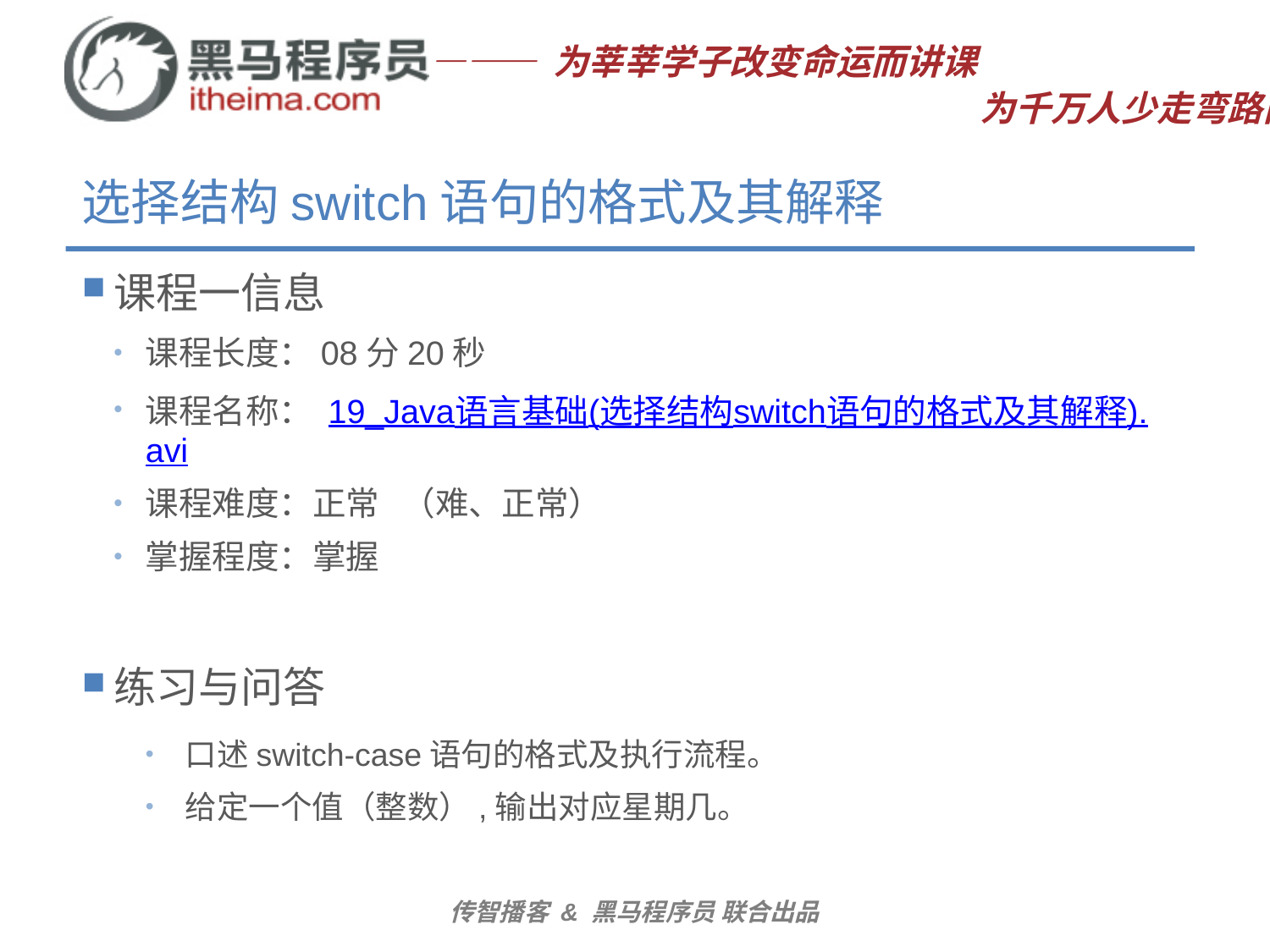

# 选择结构switch语句的格式及其解释
课程一信息
课程长度：08分20秒
课程名称： 19_Java语言基础(选择结构switch语句的格式及其解释).avi
课程难度：正常   （难、正常）
掌握程度：掌握

练习与问答
口述switch-case语句的格式及执行流程。
给定一个值（整数）,输出对应星期几。